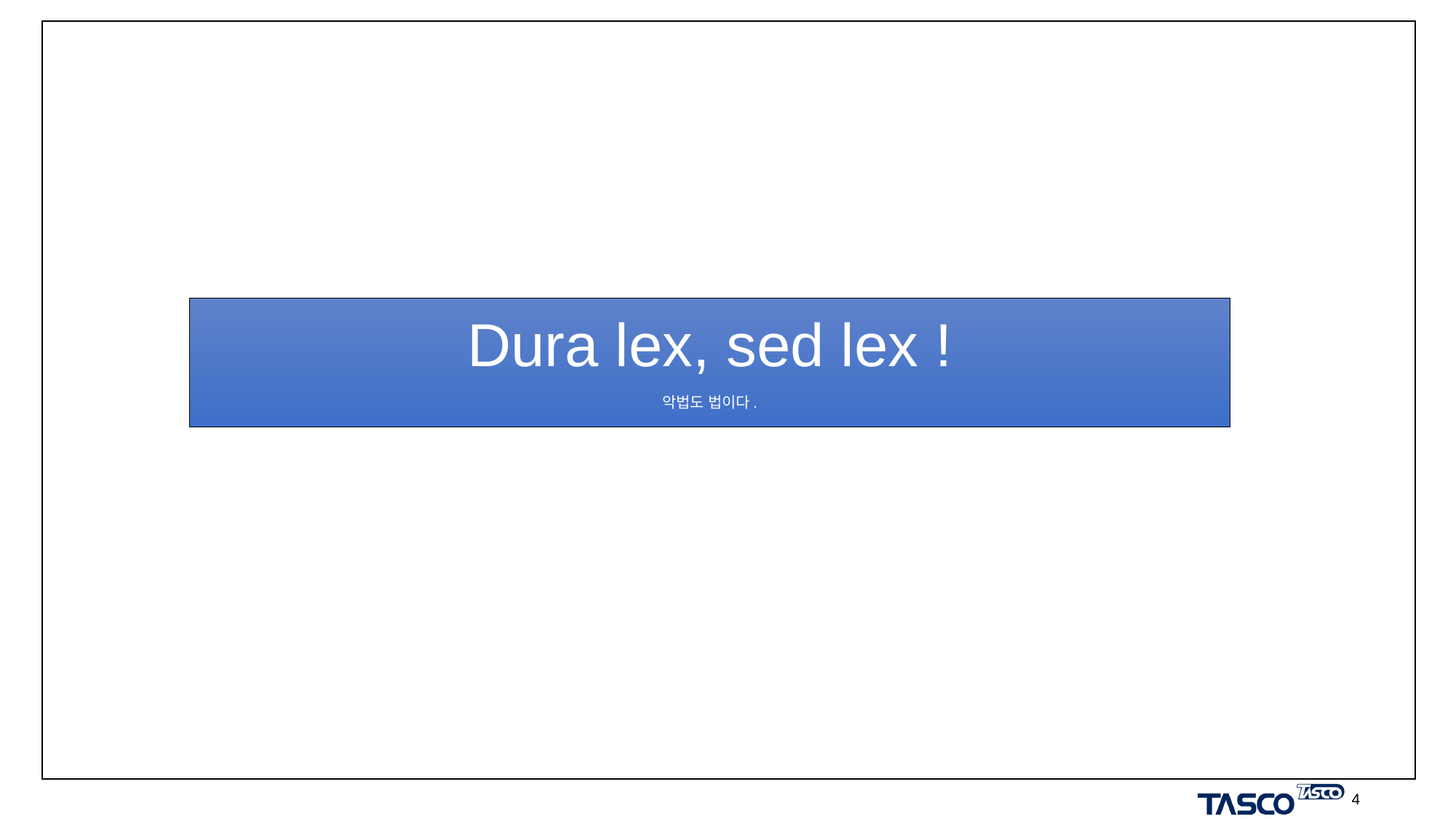

Dura lex, sed lex !
악법도 법이다.